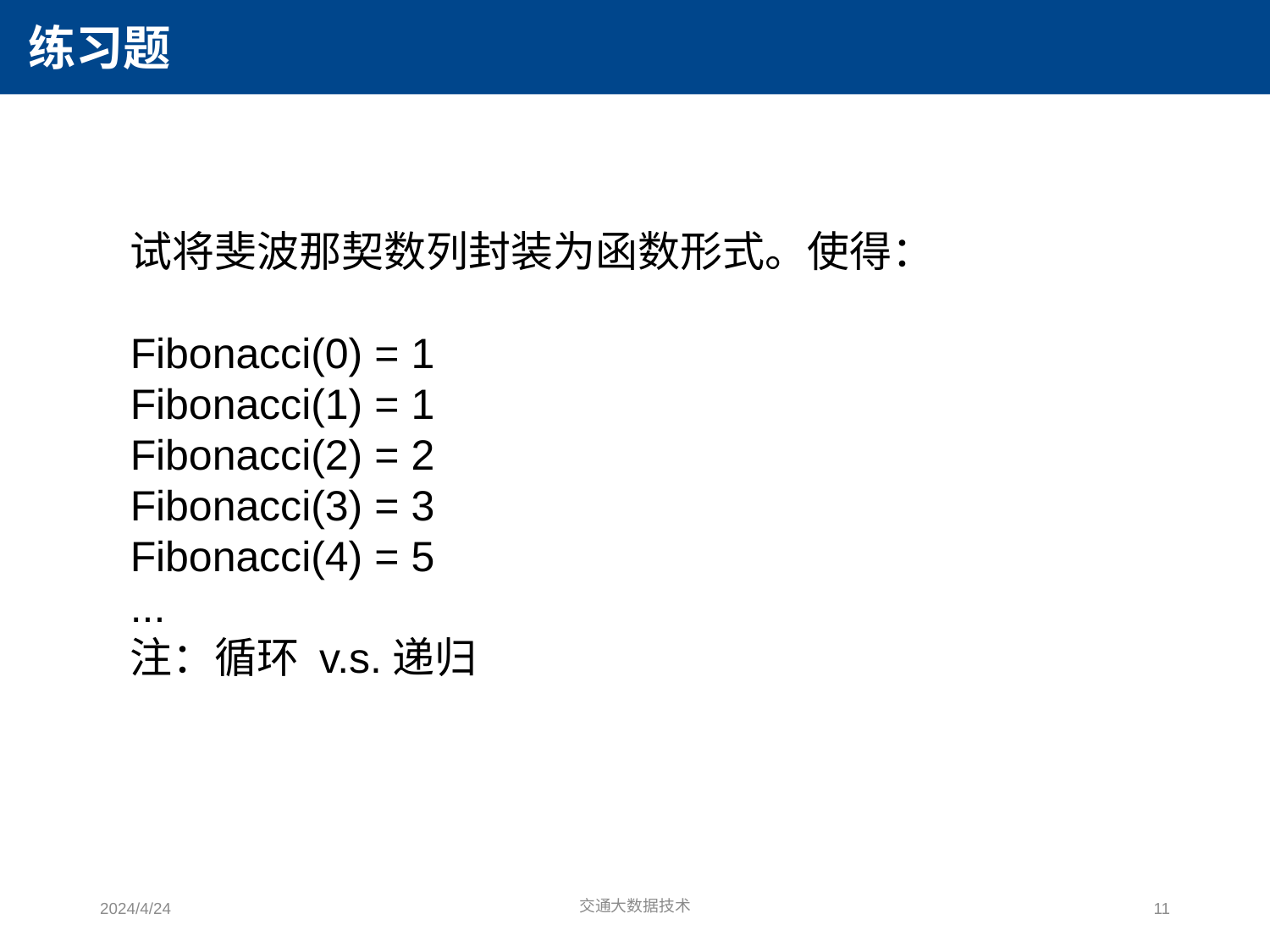

# 练习题
试将斐波那契数列封装为函数形式。使得：

Fibonacci(0) = 1
Fibonacci(1) = 1
Fibonacci(2) = 2
Fibonacci(3) = 3
Fibonacci(4) = 5
...
注：循环 v.s.递归
2024/4/24
交通大数据技术
11